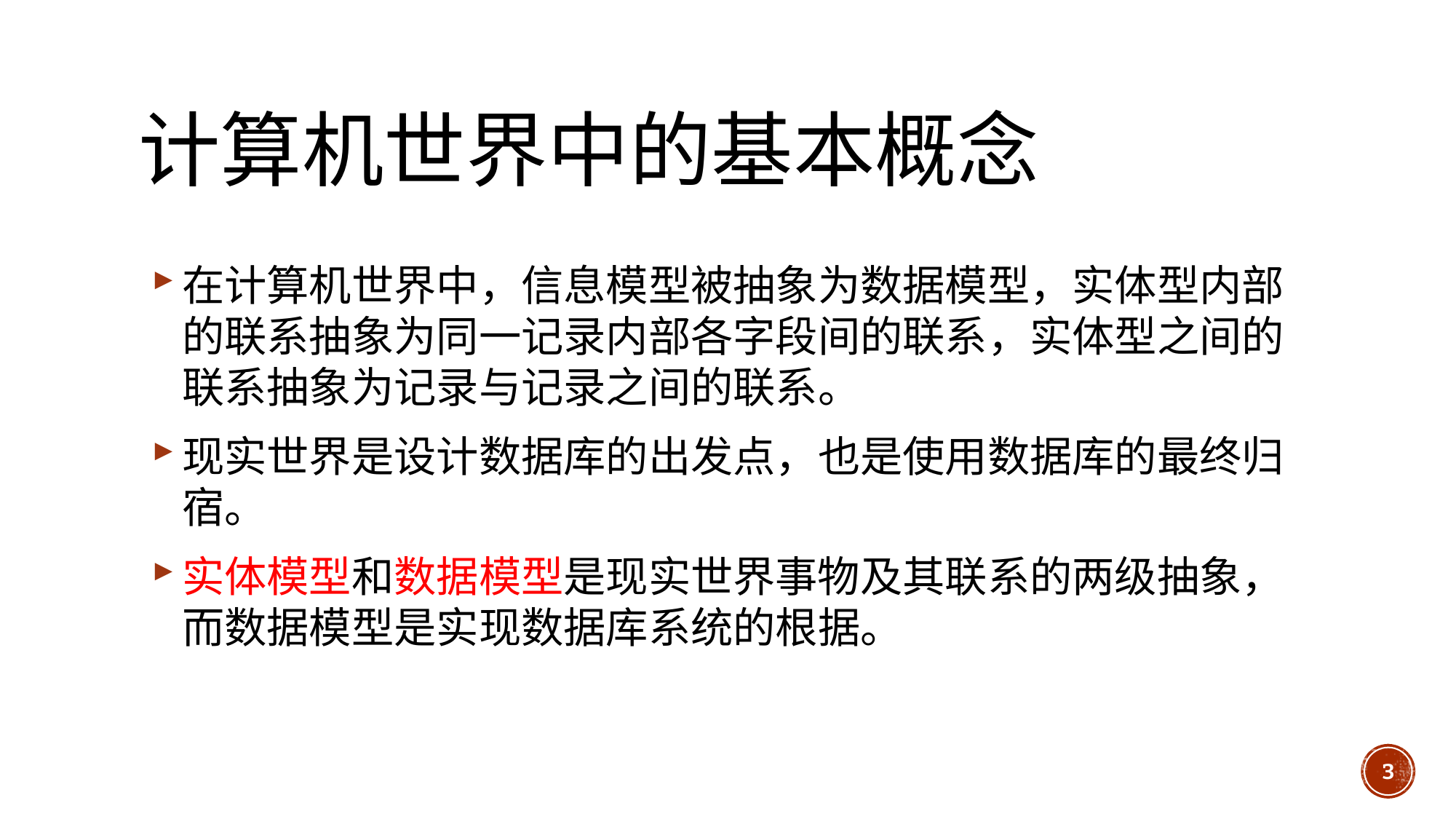

# 计算机世界中的基本概念
在计算机世界中，信息模型被抽象为数据模型，实体型内部的联系抽象为同一记录内部各字段间的联系，实体型之间的联系抽象为记录与记录之间的联系。
现实世界是设计数据库的出发点，也是使用数据库的最终归宿。
实体模型和数据模型是现实世界事物及其联系的两级抽象，而数据模型是实现数据库系统的根据。

3